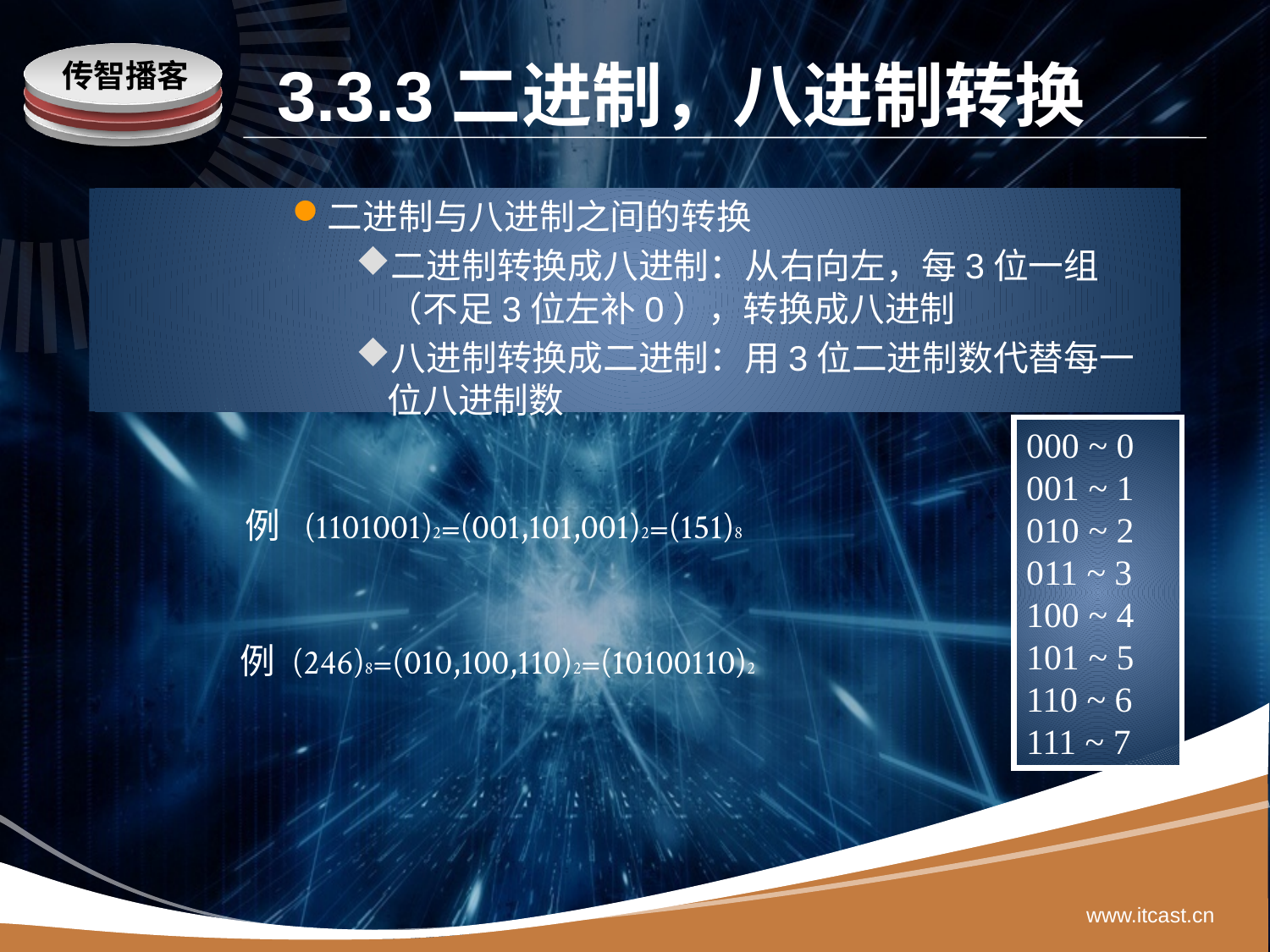

# 3.3.3二进制，八进制转换
二进制与八进制之间的转换
二进制转换成八进制：从右向左，每3位一组（不足3位左补0），转换成八进制
八进制转换成二进制：用3位二进制数代替每一位八进制数
000 ~ 0
001 ~ 1
010 ~ 2
011 ~ 3
100 ~ 4
101 ~ 5
110 ~ 6
111 ~ 7
例  (1101001)2=(001,101,001)2=(151)8
例 (246)8=(010,100,110)2=(10100110)2
www.itcast.cn